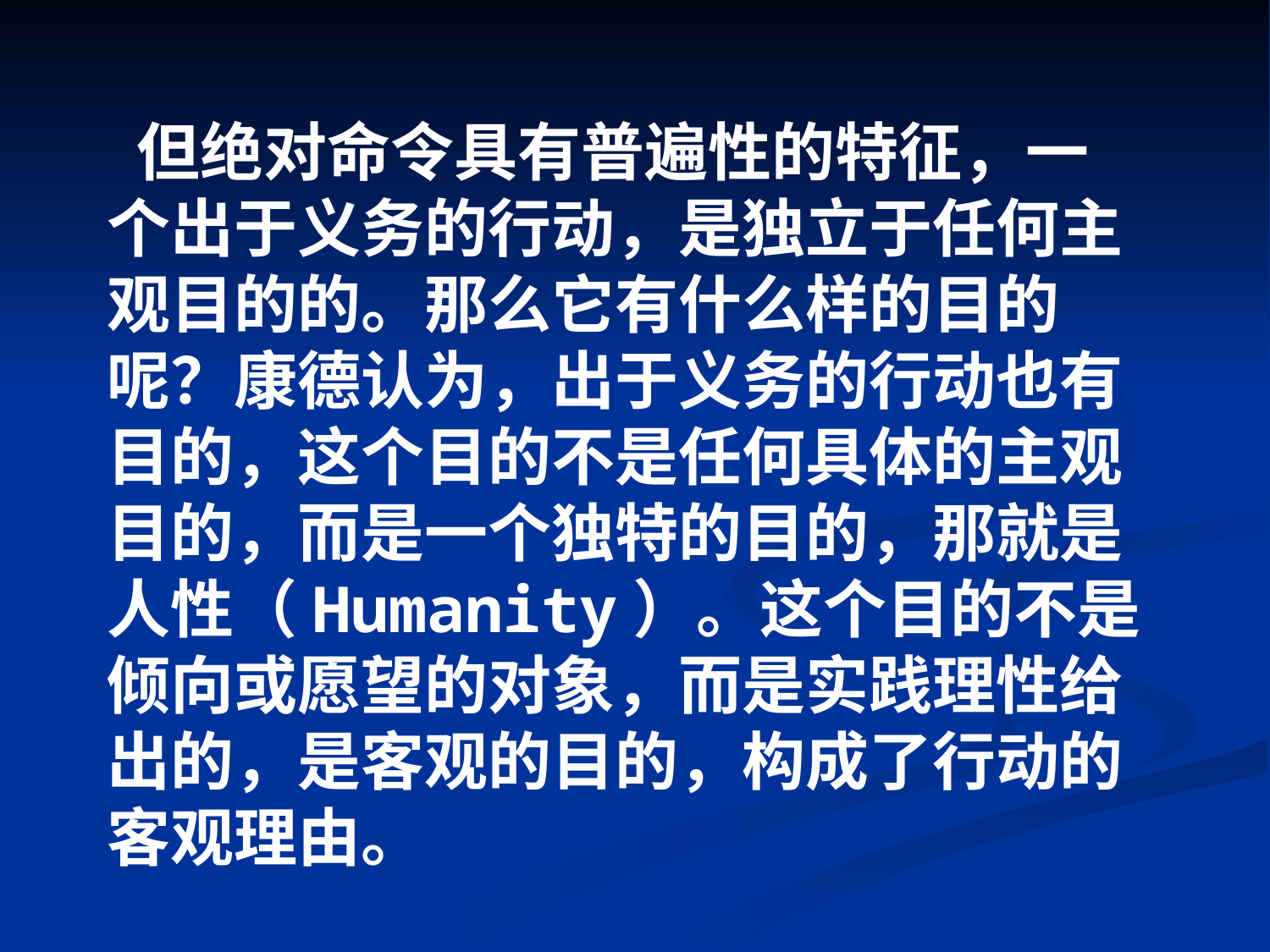

但绝对命令具有普遍性的特征，一个出于义务的行动，是独立于任何主观目的的。那么它有什么样的目的呢？康德认为，出于义务的行动也有目的，这个目的不是任何具体的主观目的，而是一个独特的目的，那就是人性（Humanity）。这个目的不是倾向或愿望的对象，而是实践理性给出的，是客观的目的，构成了行动的客观理由。